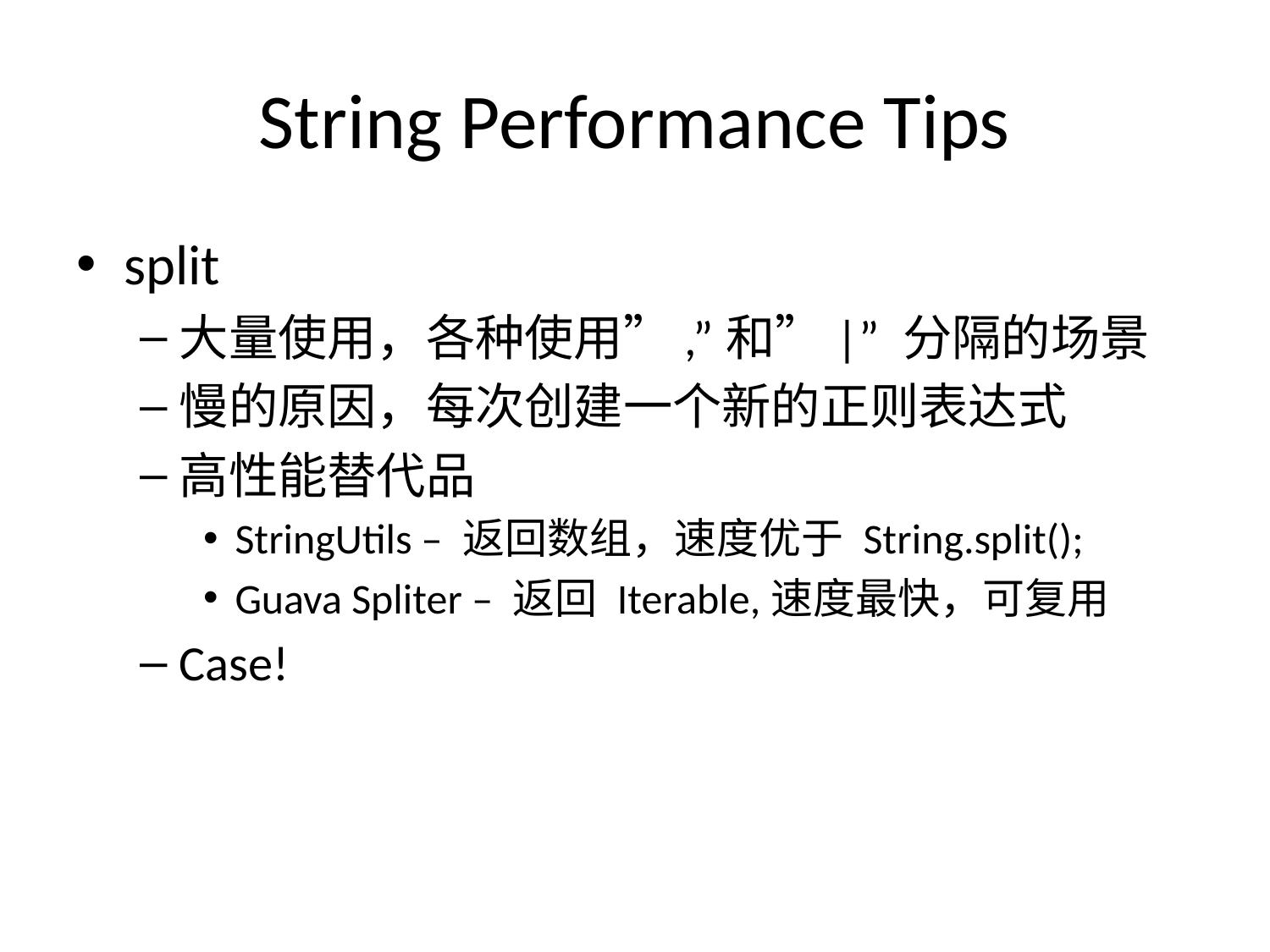

# String Performance Tips
split
大量使用，各种使用”,”和”|” 分隔的场景
慢的原因，每次创建一个新的正则表达式
高性能替代品
StringUtils – 返回数组，速度优于 String.split();
Guava Spliter – 返回 Iterable,速度最快，可复用
Case!